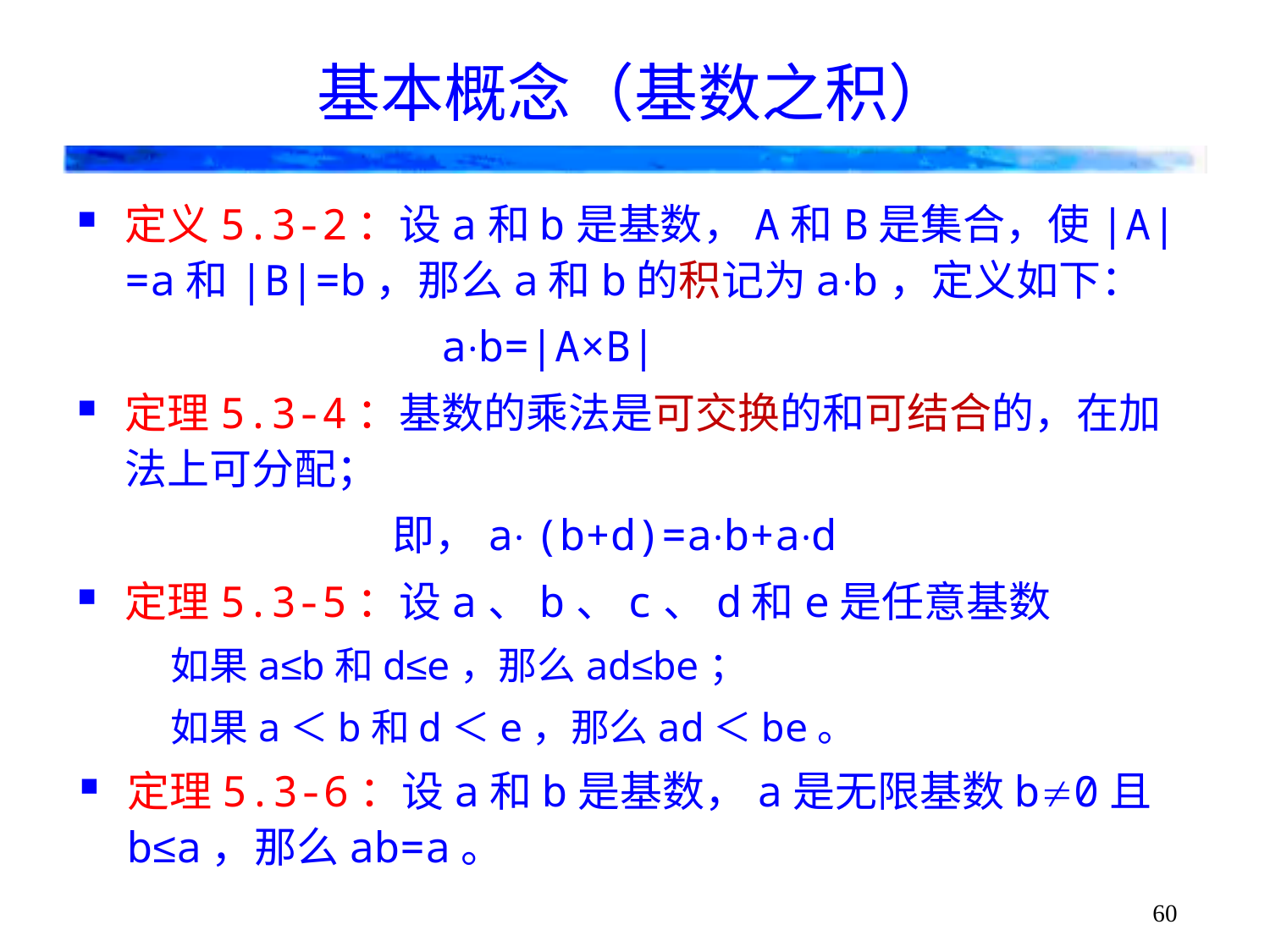

# 基本概念（基数之积）
定义5.3-2：设a和b是基数，A和B是集合，使|A|=a和|B|=b，那么a和b的积记为a·b，定义如下：
a·b=|A×B|
定理5.3-4：基数的乘法是可交换的和可结合的，在加法上可分配；
即，a· (b+d)=a·b+a·d
定理5.3-5：设a、b、c、d和e是任意基数
如果a≤b和d≤e，那么ad≤be；
如果a＜b和d＜e，那么ad＜be。
定理5.3-6：设a和b是基数，a是无限基数b≠0且b≤a，那么ab=a。
60